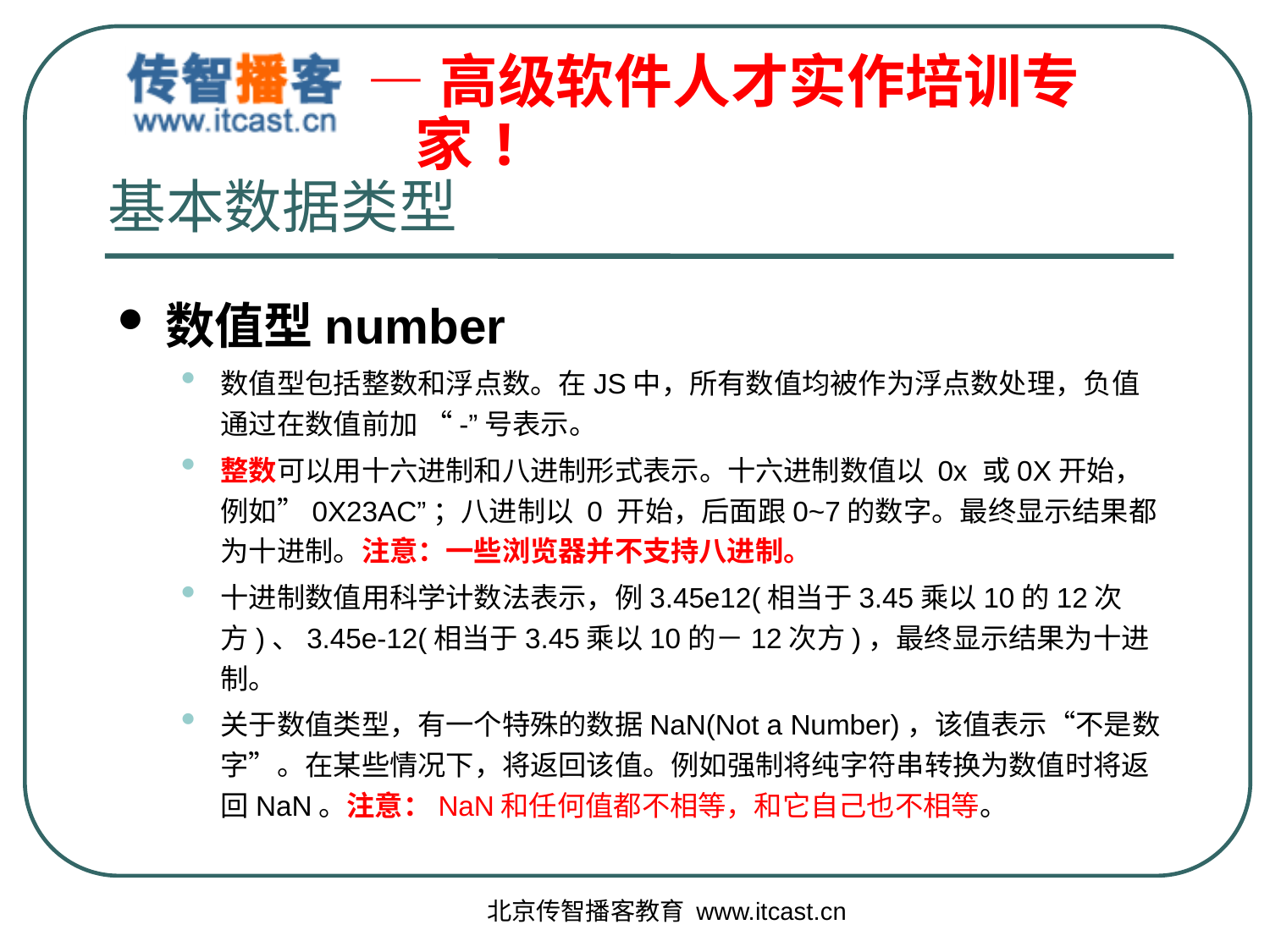

# 基本数据类型
数值型number
数值型包括整数和浮点数。在JS中，所有数值均被作为浮点数处理，负值通过在数值前加 “-”号表示。
整数可以用十六进制和八进制形式表示。十六进制数值以 0x 或0X开始，例如”0X23AC”；八进制以 0 开始，后面跟0~7的数字。最终显示结果都为十进制。注意：一些浏览器并不支持八进制。
十进制数值用科学计数法表示，例3.45e12(相当于3.45乘以10的12次方)、3.45e-12(相当于3.45乘以10的－12次方)，最终显示结果为十进制。
关于数值类型，有一个特殊的数据NaN(Not a Number)，该值表示“不是数字”。在某些情况下，将返回该值。例如强制将纯字符串转换为数值时将返回NaN。注意：NaN和任何值都不相等，和它自己也不相等。